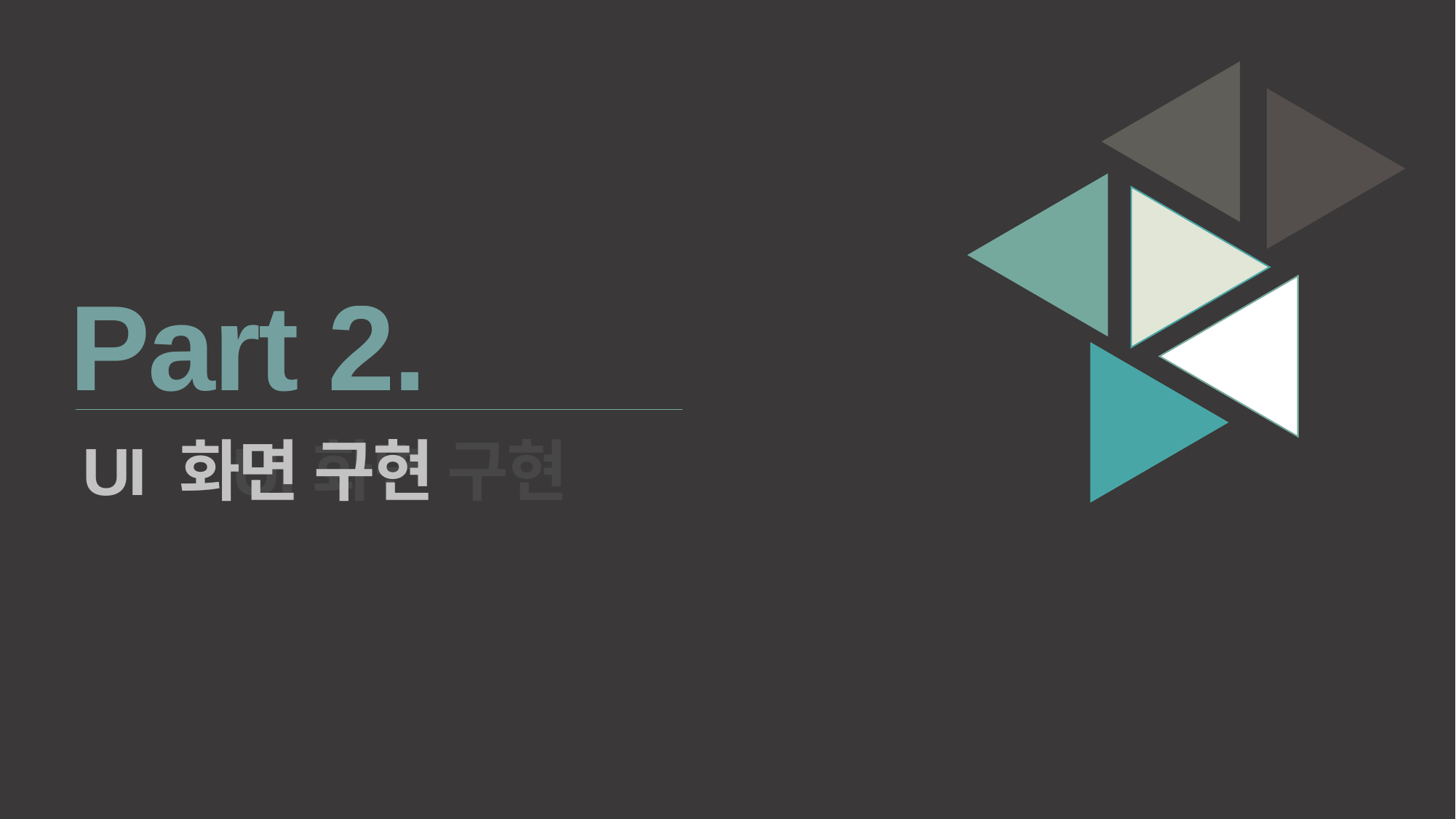

Part 2.
UI 화면 구현
UI화면 구현
5